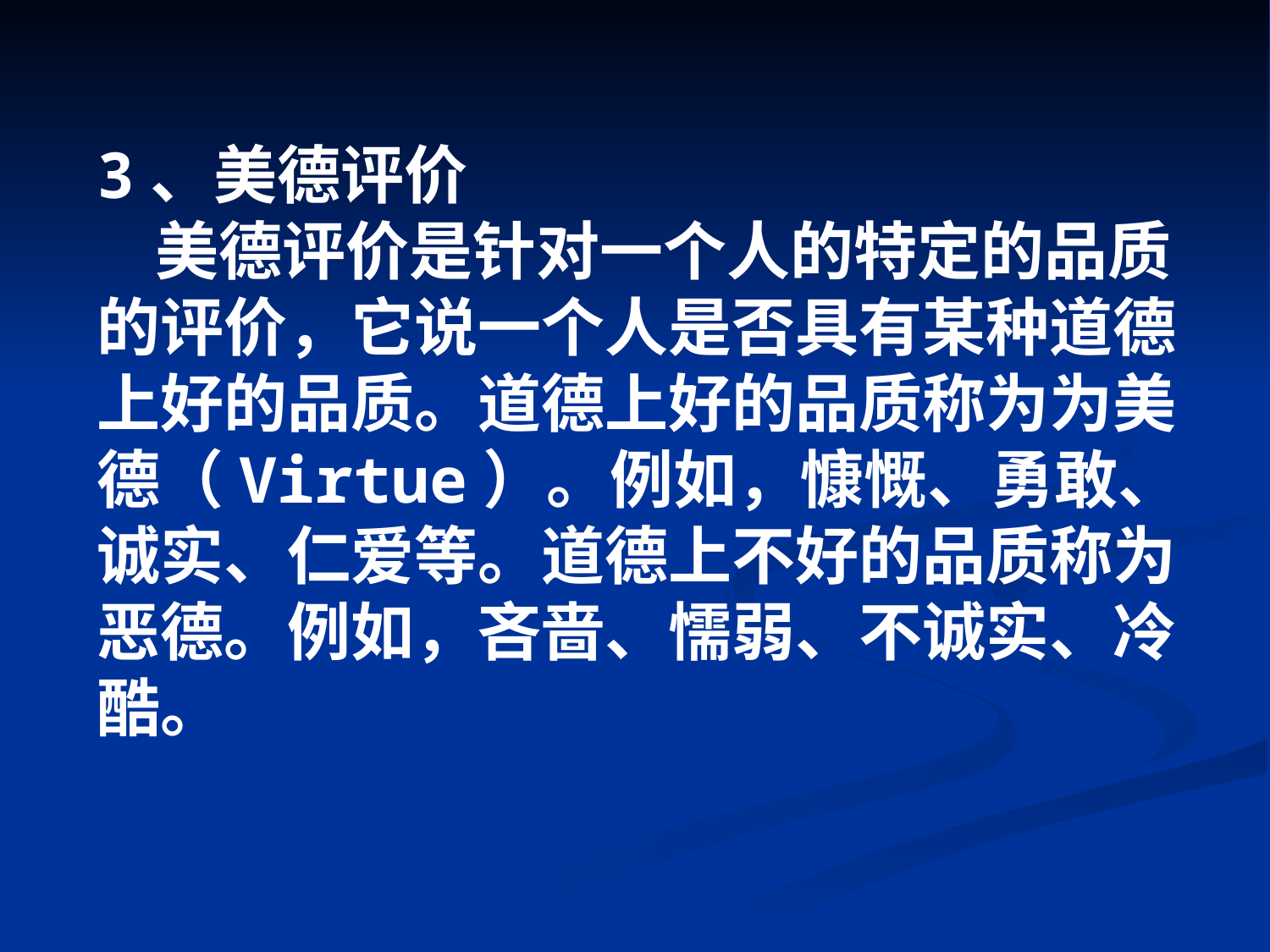

3、美德评价
   美德评价是针对一个人的特定的品质的评价，它说一个人是否具有某种道德上好的品质。道德上好的品质称为为美德（Virtue）。例如，慷慨、勇敢、诚实、仁爱等。道德上不好的品质称为恶德。例如，吝啬、懦弱、不诚实、冷酷。